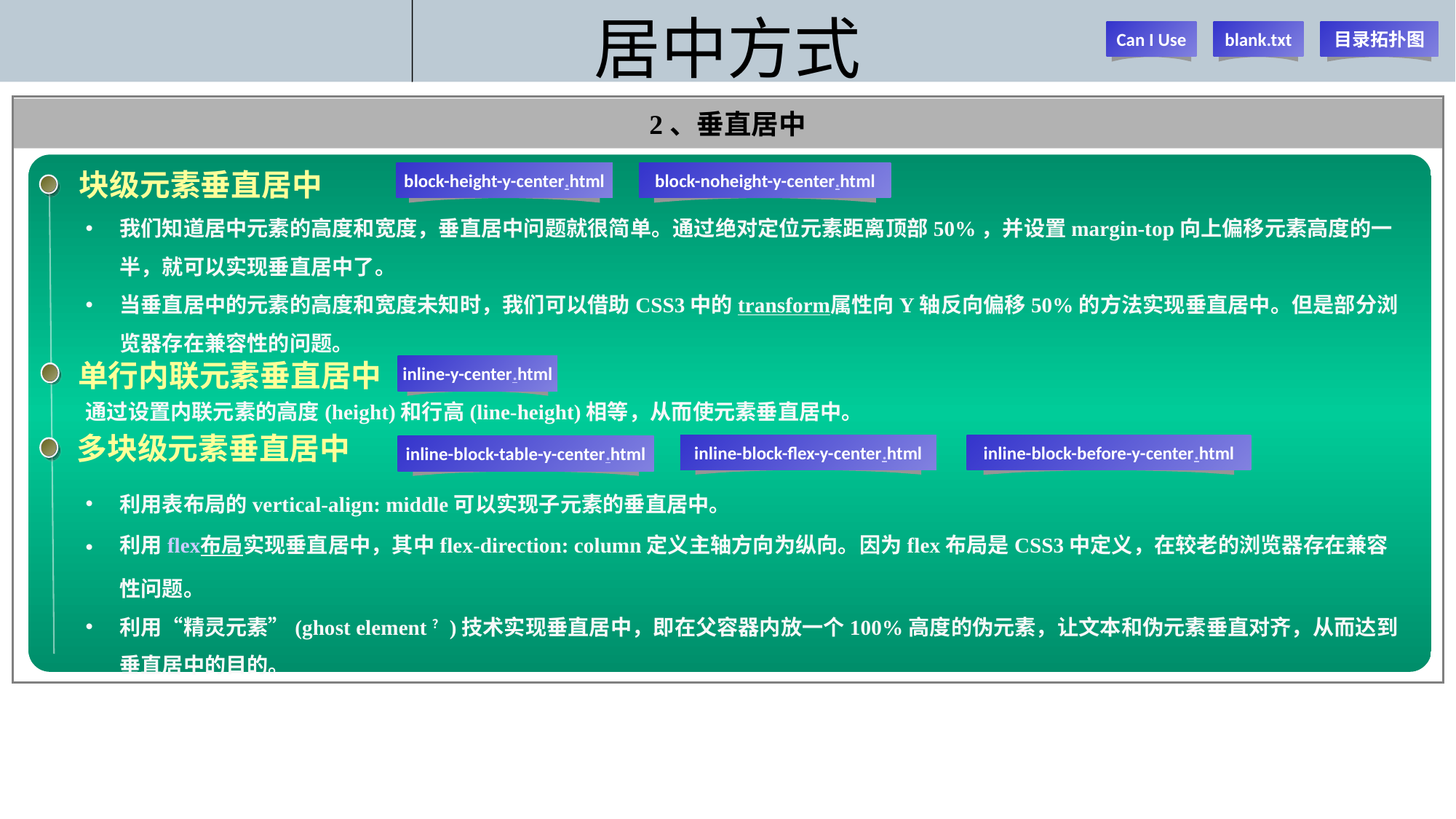

# 居中方式
Can I Use

blank.txt

目录拓扑图

2、垂直居中

块级元素垂直居中
block-height-y-center.html

block-noheight-y-center.html

我们知道居中元素的高度和宽度，垂直居中问题就很简单。通过绝对定位元素距离顶部50%，并设置margin-top向上偏移元素高度的一半，就可以实现垂直居中了。
当垂直居中的元素的高度和宽度未知时，我们可以借助CSS3中的transform属性向Y轴反向偏移50%的方法实现垂直居中。但是部分浏览器存在兼容性的问题。
单行内联元素垂直居中
inline-y-center.html

通过设置内联元素的高度(height)和行高(line-height)相等，从而使元素垂直居中。
多块级元素垂直居中
inline-block-flex-y-center.html

inline-block-before-y-center.html

inline-block-table-y-center.html

利用表布局的vertical-align: middle可以实现子元素的垂直居中。
利用flex布局实现垂直居中，其中flex-direction: column定义主轴方向为纵向。因为flex布局是CSS3中定义，在较老的浏览器存在兼容性问题。
利用“精灵元素”(ghost element？)技术实现垂直居中，即在父容器内放一个100%高度的伪元素，让文本和伪元素垂直对齐，从而达到垂直居中的目的。